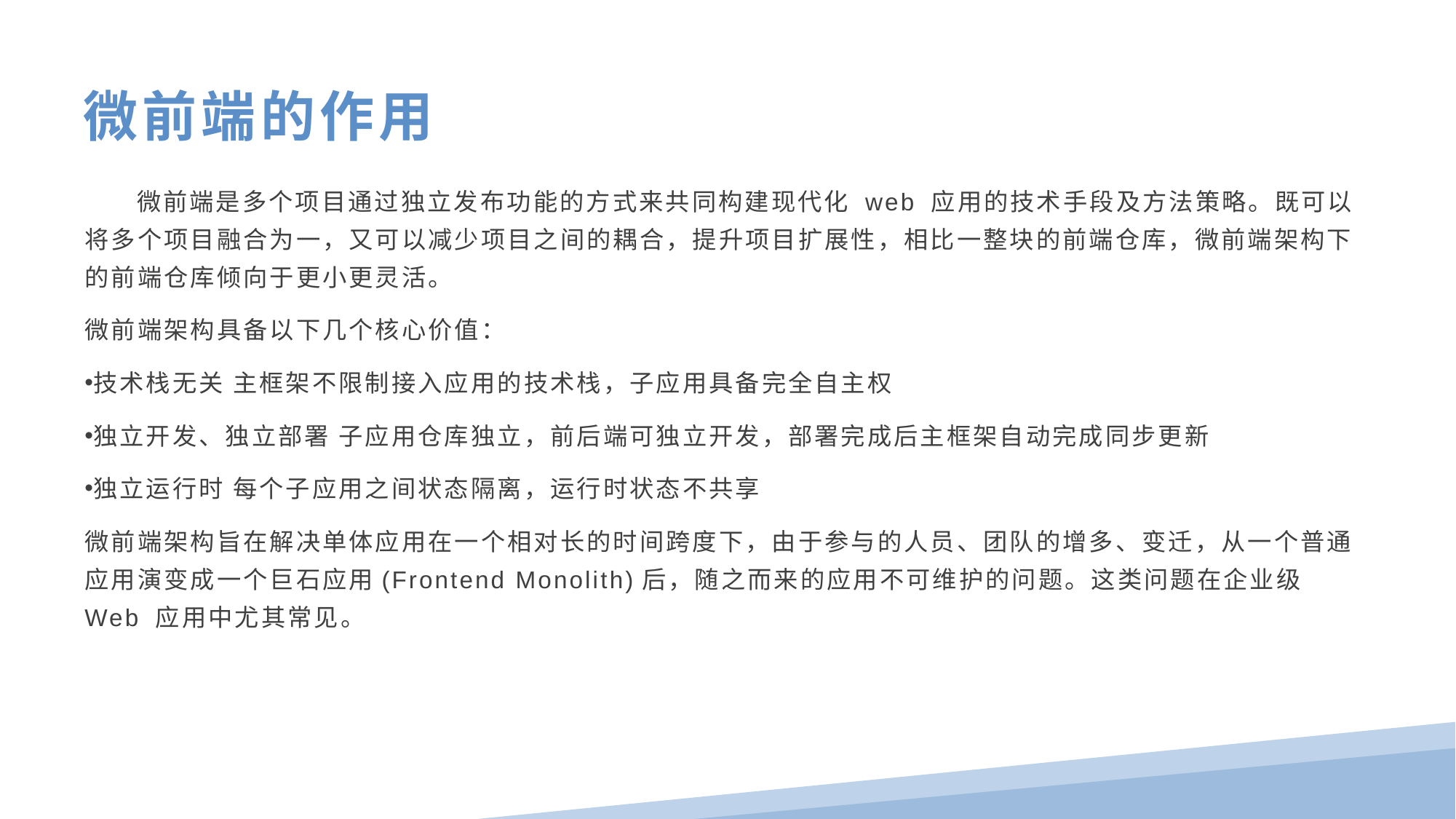

微前端的作用
      微前端是多个项目通过独立发布功能的方式来共同构建现代化 web 应用的技术手段及方法策略。既可以将多个项目融合为一，又可以减少项目之间的耦合，提升项目扩展性，相比一整块的前端仓库，微前端架构下的前端仓库倾向于更小更灵活。
微前端架构具备以下几个核心价值：
技术栈无关 主框架不限制接入应用的技术栈，子应用具备完全自主权
独立开发、独立部署 子应用仓库独立，前后端可独立开发，部署完成后主框架自动完成同步更新
独立运行时 每个子应用之间状态隔离，运行时状态不共享
微前端架构旨在解决单体应用在一个相对长的时间跨度下，由于参与的人员、团队的增多、变迁，从一个普通应用演变成一个巨石应用(Frontend Monolith)后，随之而来的应用不可维护的问题。这类问题在企业级 Web 应用中尤其常见。